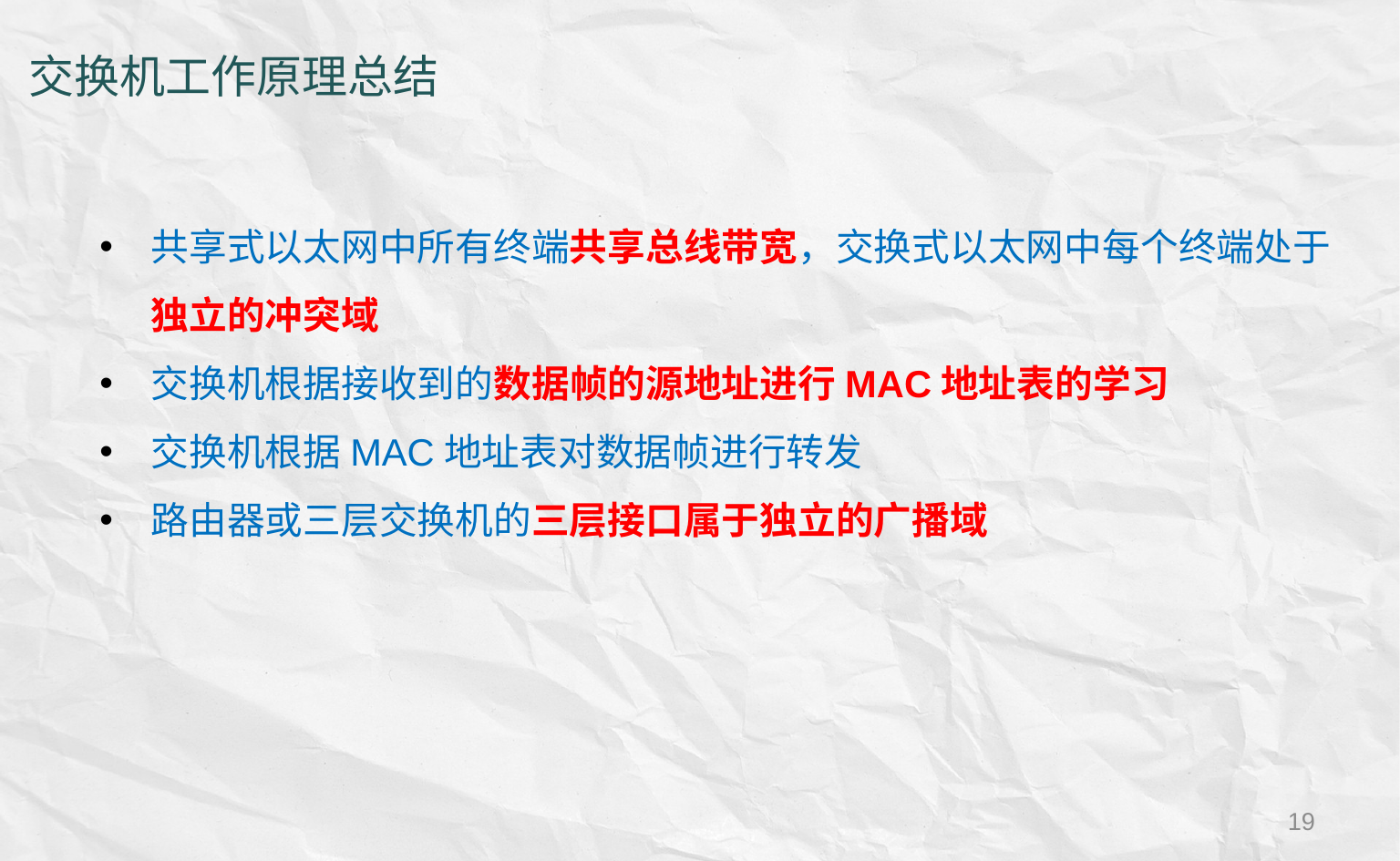

交换机工作原理总结
共享式以太网中所有终端共享总线带宽，交换式以太网中每个终端处于独立的冲突域
交换机根据接收到的数据帧的源地址进行MAC地址表的学习
交换机根据MAC地址表对数据帧进行转发
路由器或三层交换机的三层接口属于独立的广播域

 19